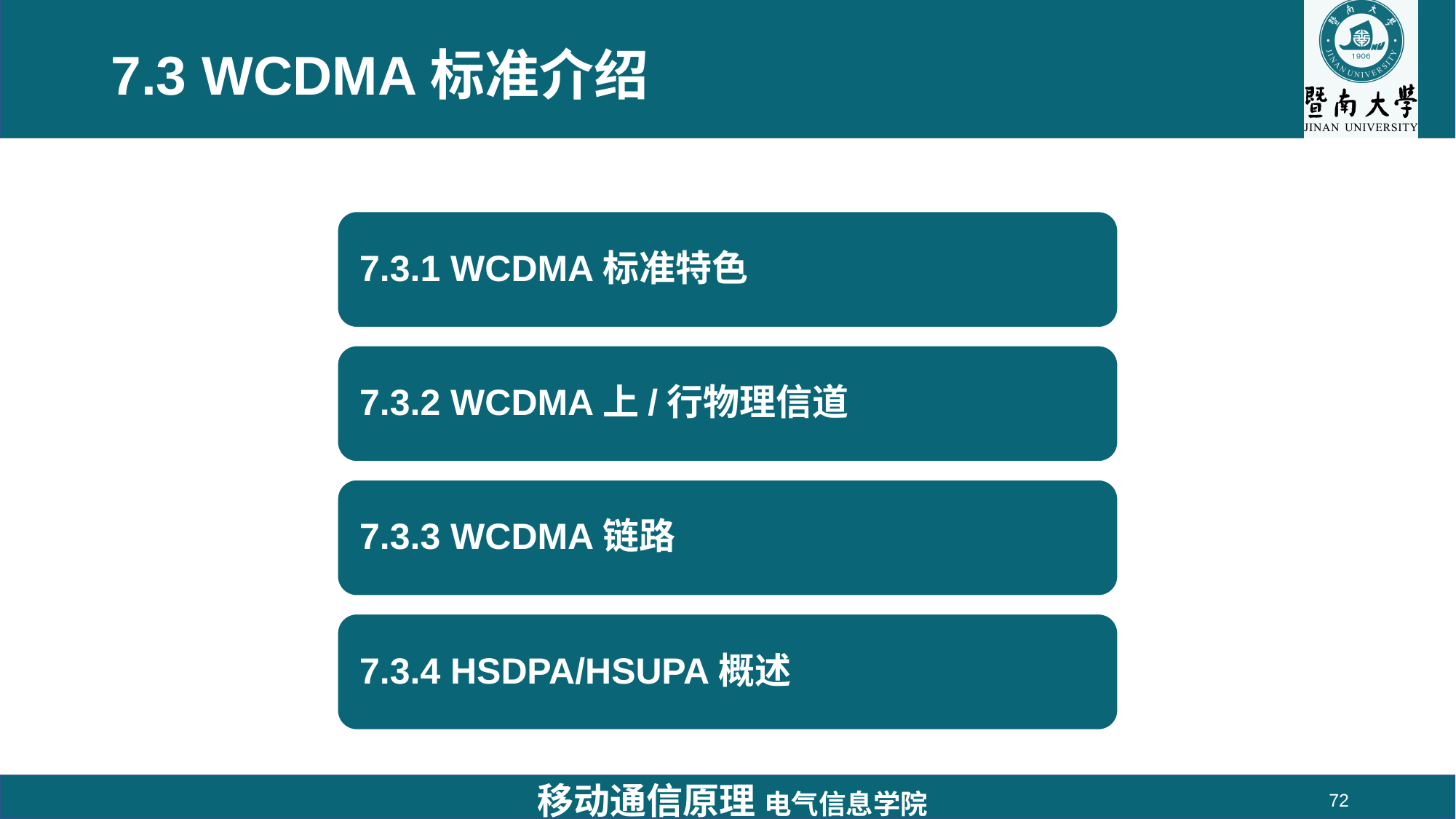

# 7.3 WCDMA标准介绍
7.3.1 WCDMA标准特色
7.3.2 WCDMA上/行物理信道
7.3.3 WCDMA链路
7.3.4 HSDPA/HSUPA概述
移动通信原理 电气信息学院
72